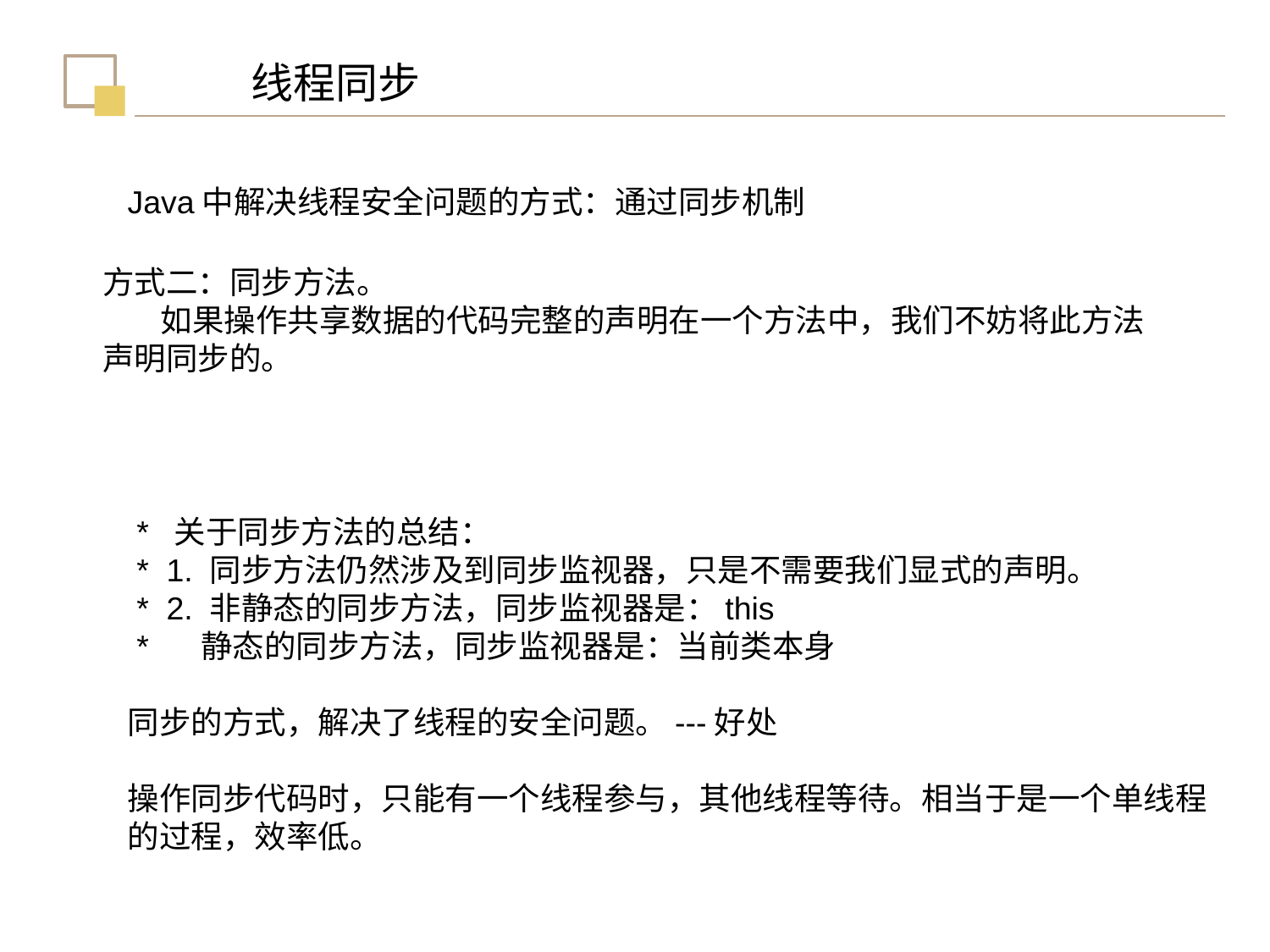

线程同步

Java中解决线程安全问题的方式：通过同步机制
方式二：同步方法。
       如果操作共享数据的代码完整的声明在一个方法中，我们不妨将此方法声明同步的。
点击添加文本
点击添加文本
 *  关于同步方法的总结：
 *  1. 同步方法仍然涉及到同步监视器，只是不需要我们显式的声明。
 *  2. 非静态的同步方法，同步监视器是：this
 *     静态的同步方法，同步监视器是：当前类本身

同步的方式，解决了线程的安全问题。---好处

操作同步代码时，只能有一个线程参与，其他线程等待。相当于是一个单线程的过程，效率低。
点击添加文本
点击添加文本